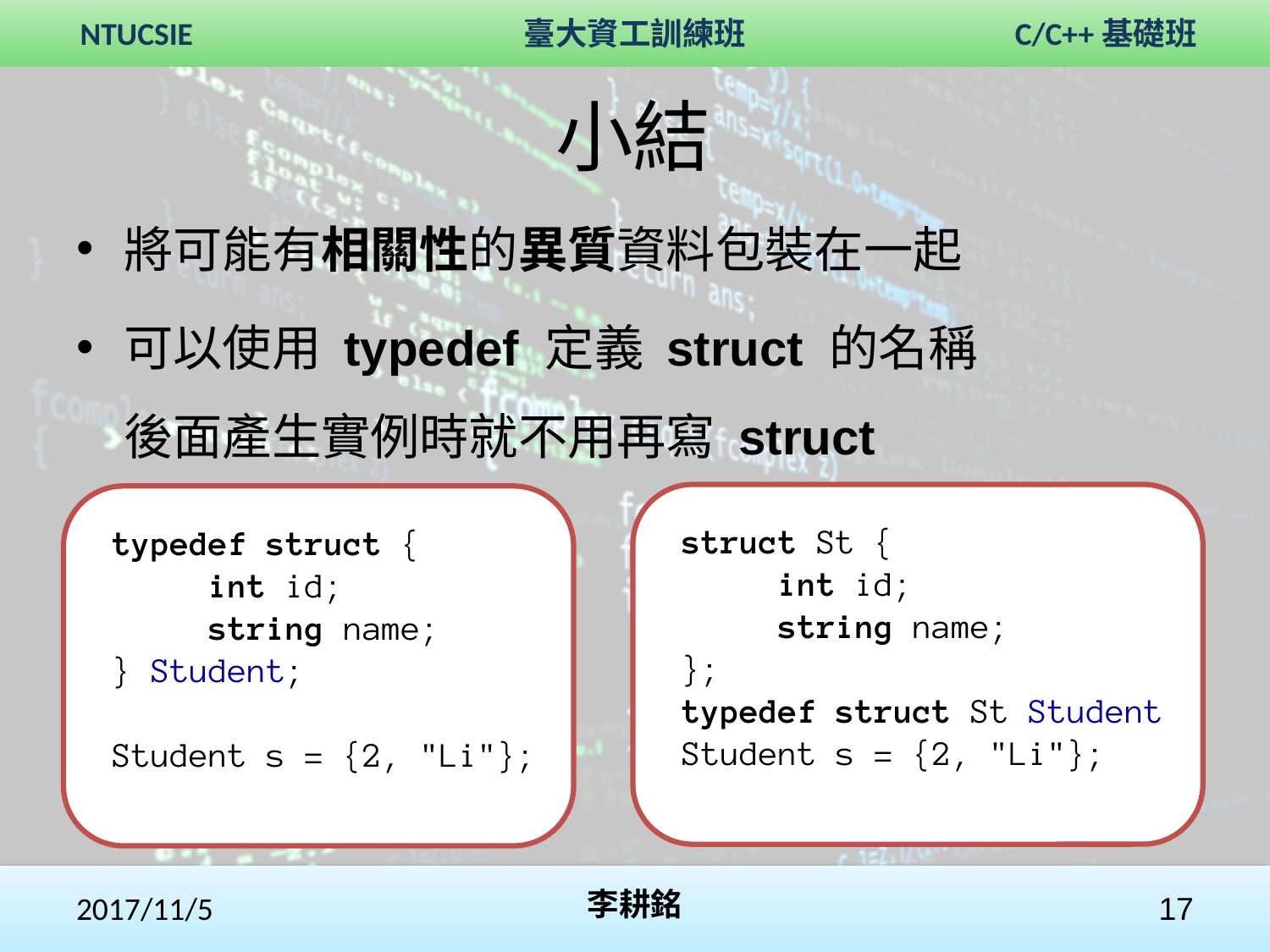

小結
將可能有相關性的異質資料包裝在一起
可以使用 typedef 定義 struct 的名稱
後面產生實例時就不用再寫 struct

 struct St {
      int id;
      string name;
 };
 typedef struct St Student
 Student s = {2, "Li"};

 typedef struct {
      int id;
      string name;
 } Student;
 Student s = {2, "Li"};

2017/11/5
李耕銘
17